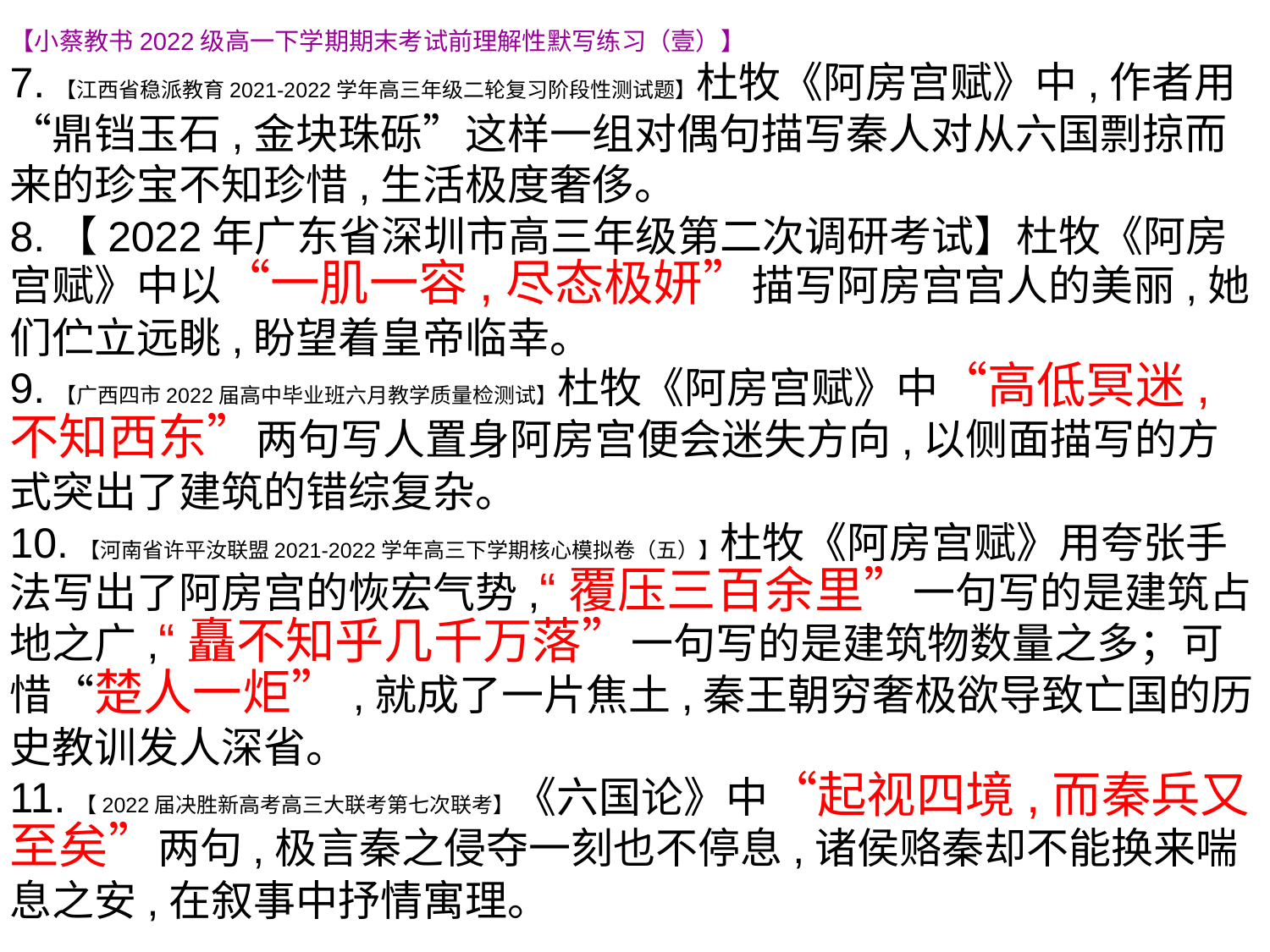

【小蔡教书2022级高一下学期期末考试前理解性默写练习（壹）】
7.【江西省稳派教育2021-2022学年高三年级二轮复习阶段性测试题】杜牧《阿房宫赋》中,作者用“鼎铛玉石,金块珠砾”这样一组对偶句描写秦人对从六国剽掠而来的珍宝不知珍惜,生活极度奢侈。
8.【2022年广东省深圳市高三年级第二次调研考试】杜牧《阿房宫赋》中以“一肌一容,尽态极妍”描写阿房宫宫人的美丽,她们伫立远眺,盼望着皇帝临幸。
9.【广西四市2022届高中毕业班六月教学质量检测试】杜牧《阿房宫赋》中“高低冥迷,不知西东”两句写人置身阿房宫便会迷失方向,以侧面描写的方式突出了建筑的错综复杂。
10.【河南省许平汝联盟2021-2022学年高三下学期核心模拟卷（五）】杜牧《阿房宫赋》用夸张手法写出了阿房宫的恢宏气势,“覆压三百余里”一句写的是建筑占地之广,“矗不知乎几千万落”一句写的是建筑物数量之多；可惜“楚人一炬”,就成了一片焦土,秦王朝穷奢极欲导致亡国的历史教训发人深省。
11.【2022届决胜新高考高三大联考第七次联考】《六国论》中“起视四境,而秦兵又至矣”两句,极言秦之侵夺一刻也不停息,诸侯赂秦却不能换来喘息之安,在叙事中抒情寓理。